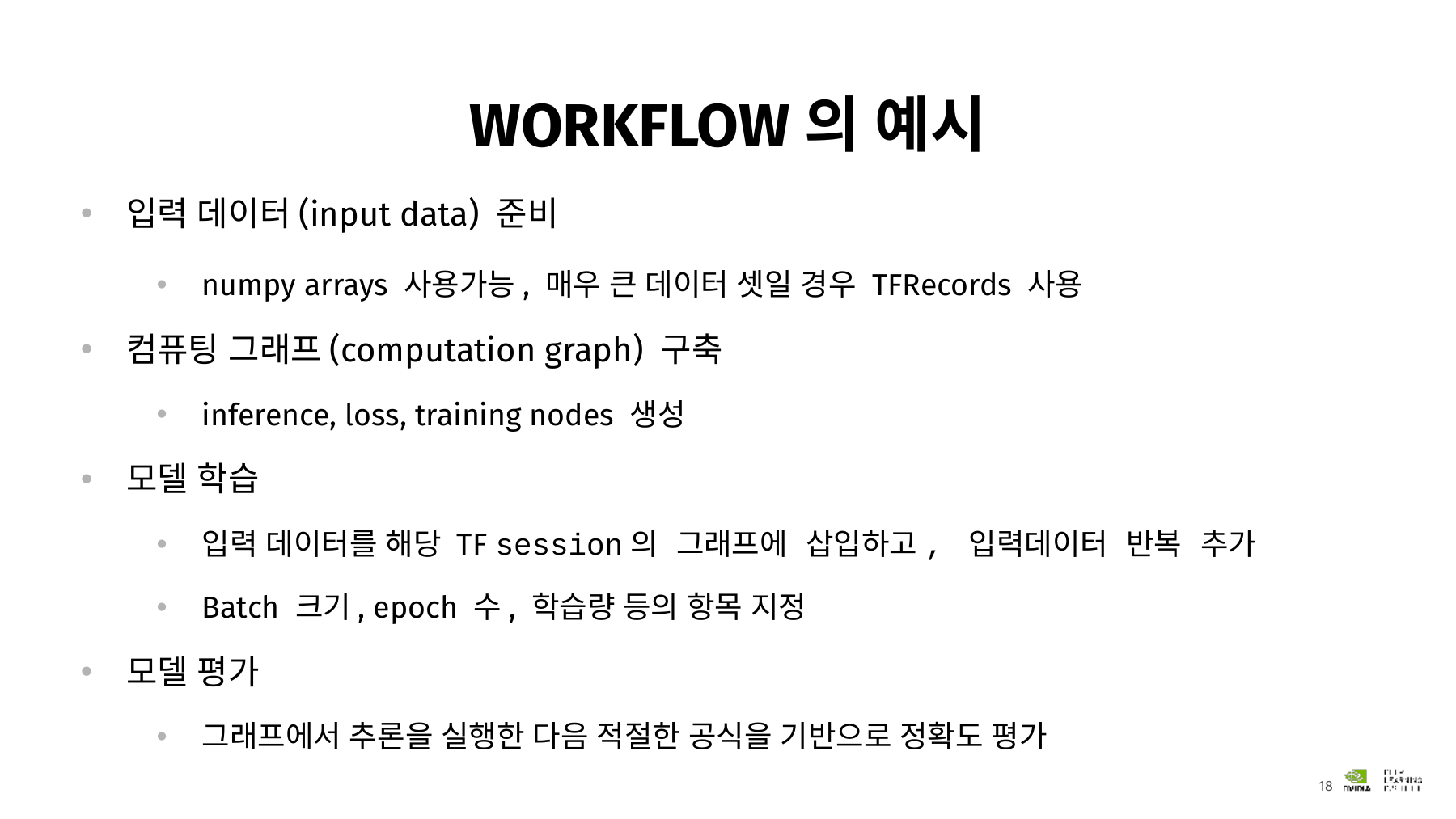

# WORKFLOW의 예시
입력 데이터(input data) 준비

numpy arrays 사용가능, 매우 큰 데이터 셋일 경우 TFRecords 사용
컴퓨팅 그래프(computation graph) 구축
inference, loss, training nodes 생성
모델 학습
입력 데이터를 해당 TF session의 그래프에 삽입하고, 입력데이터 반복 추가
Batch 크기, epoch 수, 학습량 등의 항목 지정
모델 평가
그래프에서 추론을 실행한 다음 적절한 공식을 기반으로 정확도 평가